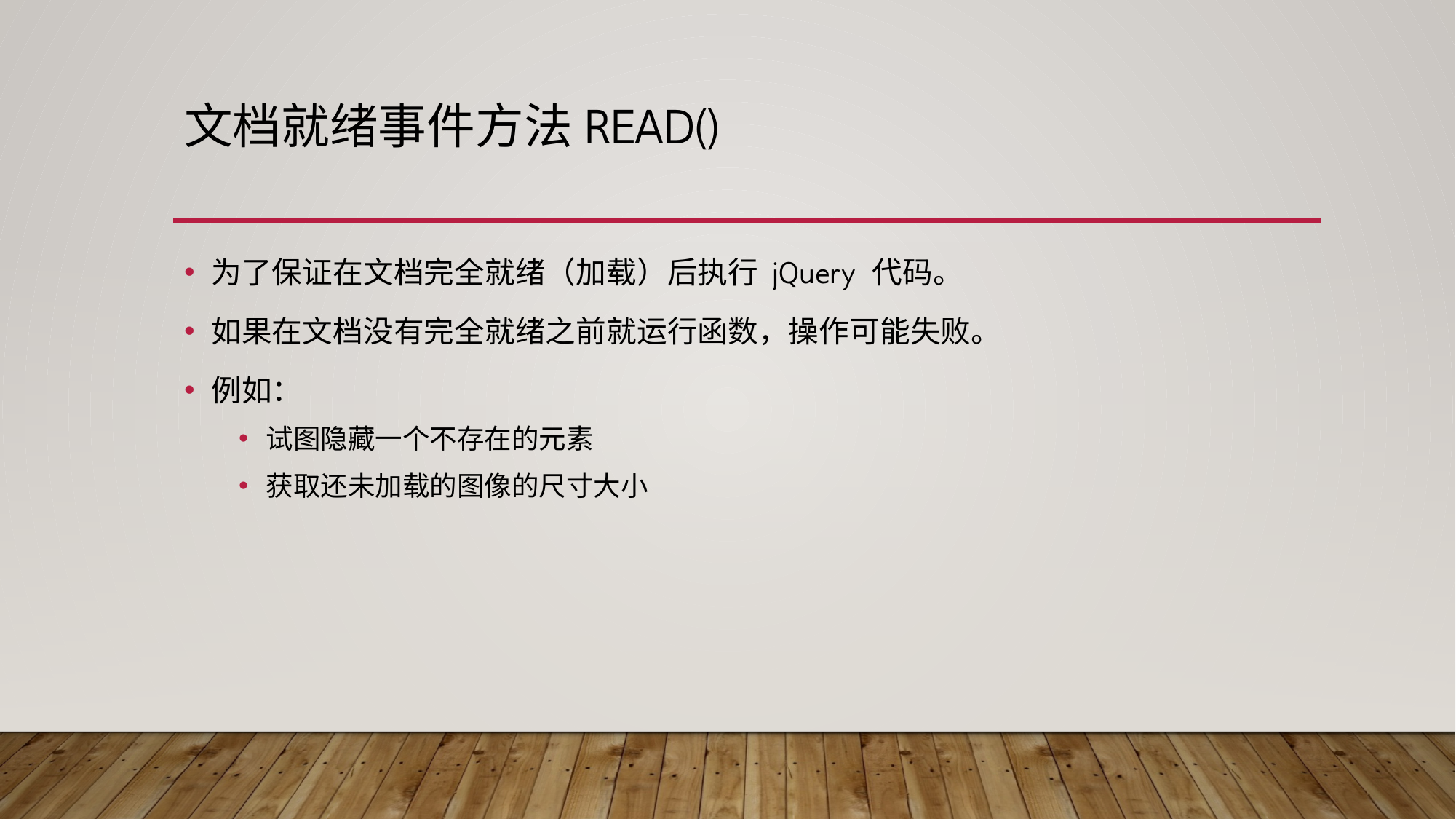

# 文档就绪事件方法read()
为了保证在文档完全就绪（加载）后执行 jQuery 代码。
如果在文档没有完全就绪之前就运行函数，操作可能失败。
例如：
试图隐藏一个不存在的元素
获取还未加载的图像的尺寸大小